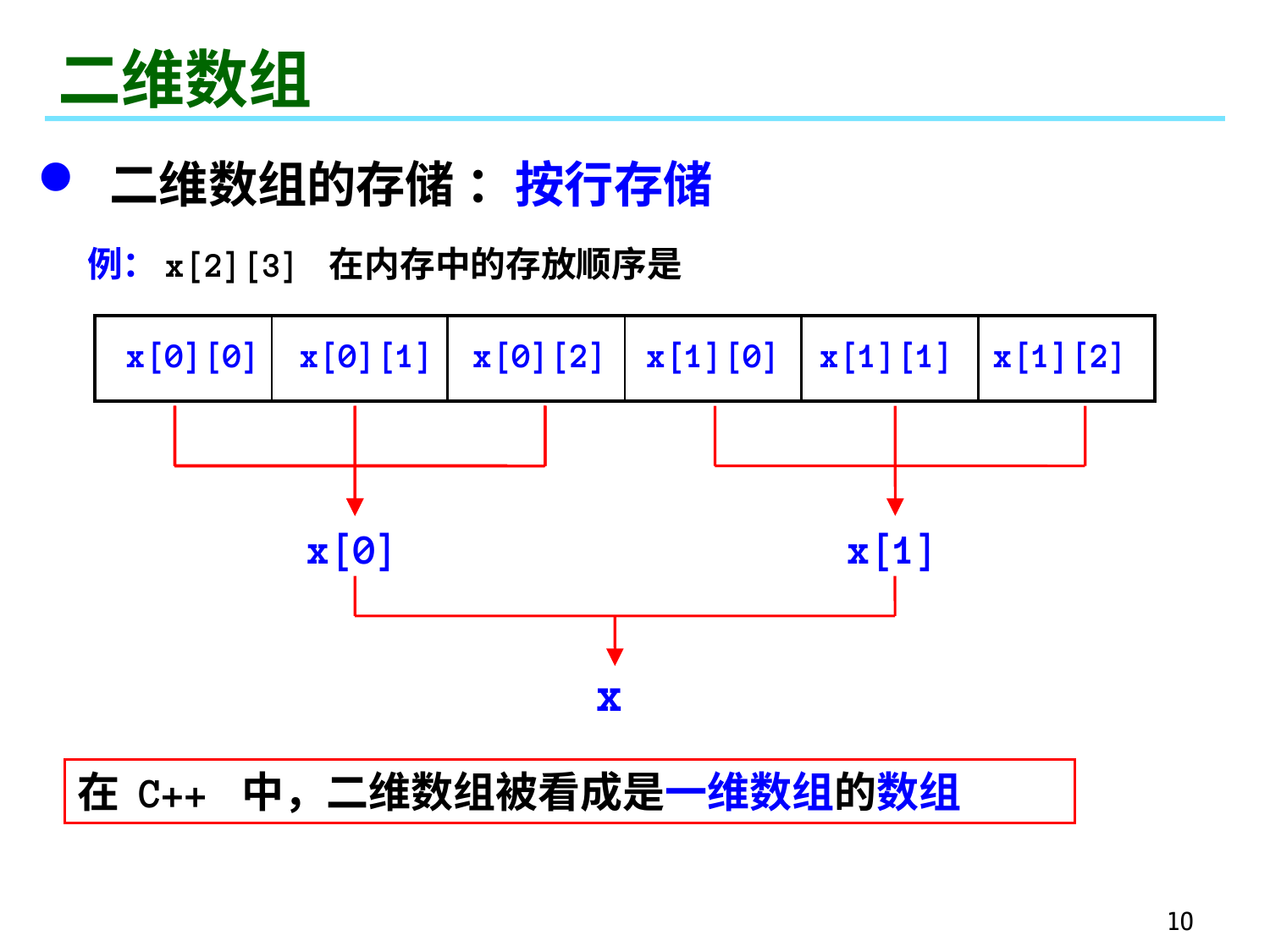

# 二维数组
 二维数组的存储 ：按行存储
例：x[2][3] 在内存中的存放顺序是
|  |  |  |  |  |  |
| --- | --- | --- | --- | --- | --- |
x[0][0]  x[0][1]  x[0][2]  x[1][0]  x[1][1]  x[1][2]

x[0]
x[1]

x
在 C++ 中，二维数组被看成是一维数组的数组
10